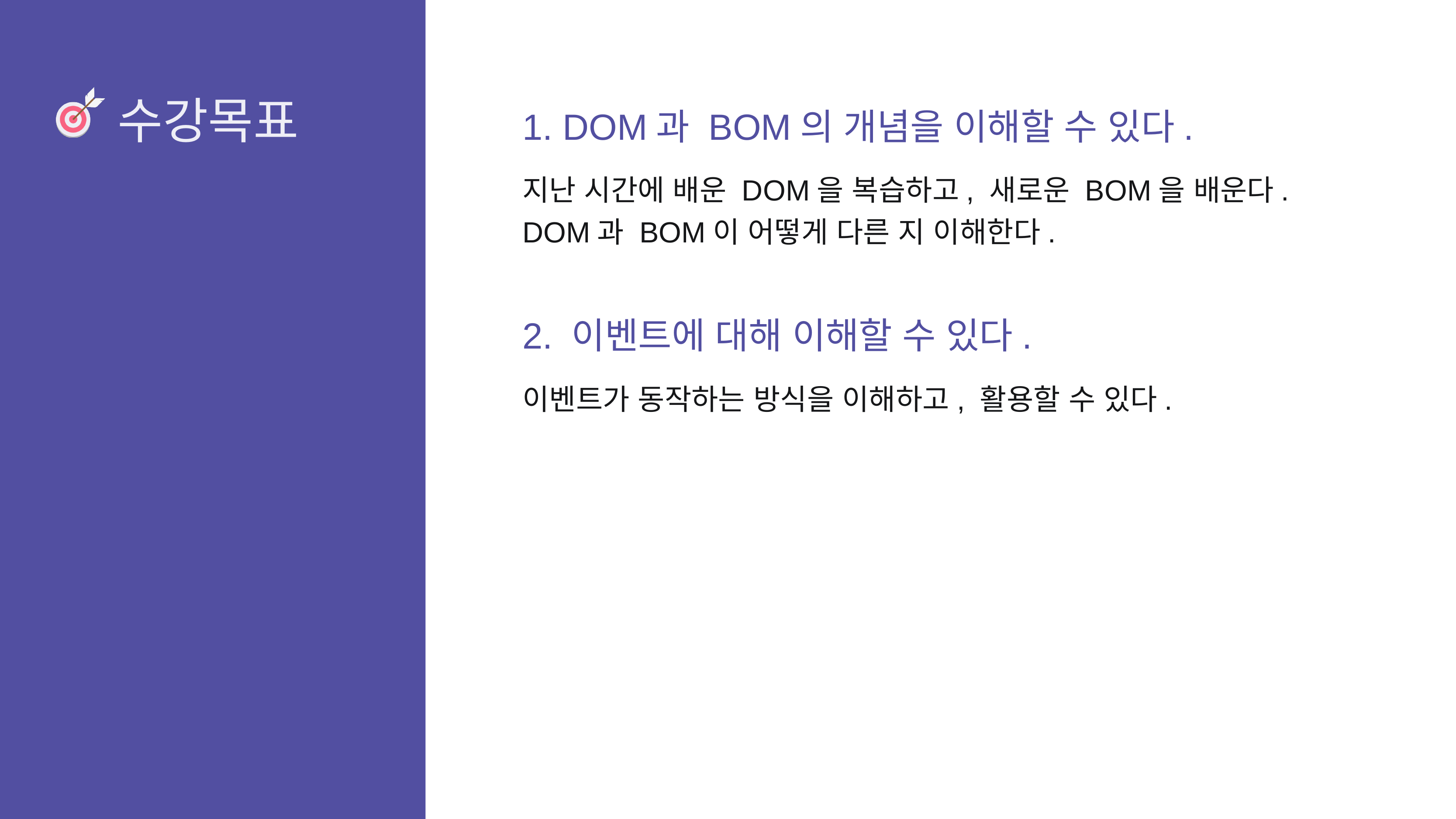

1. DOM과 BOM의 개념을 이해할 수 있다.
지난 시간에 배운 DOM을 복습하고, 새로운 BOM을 배운다.
DOM과 BOM이 어떻게 다른 지 이해한다.
2. 이벤트에 대해 이해할 수 있다.
이벤트가 동작하는 방식을 이해하고, 활용할 수 있다.